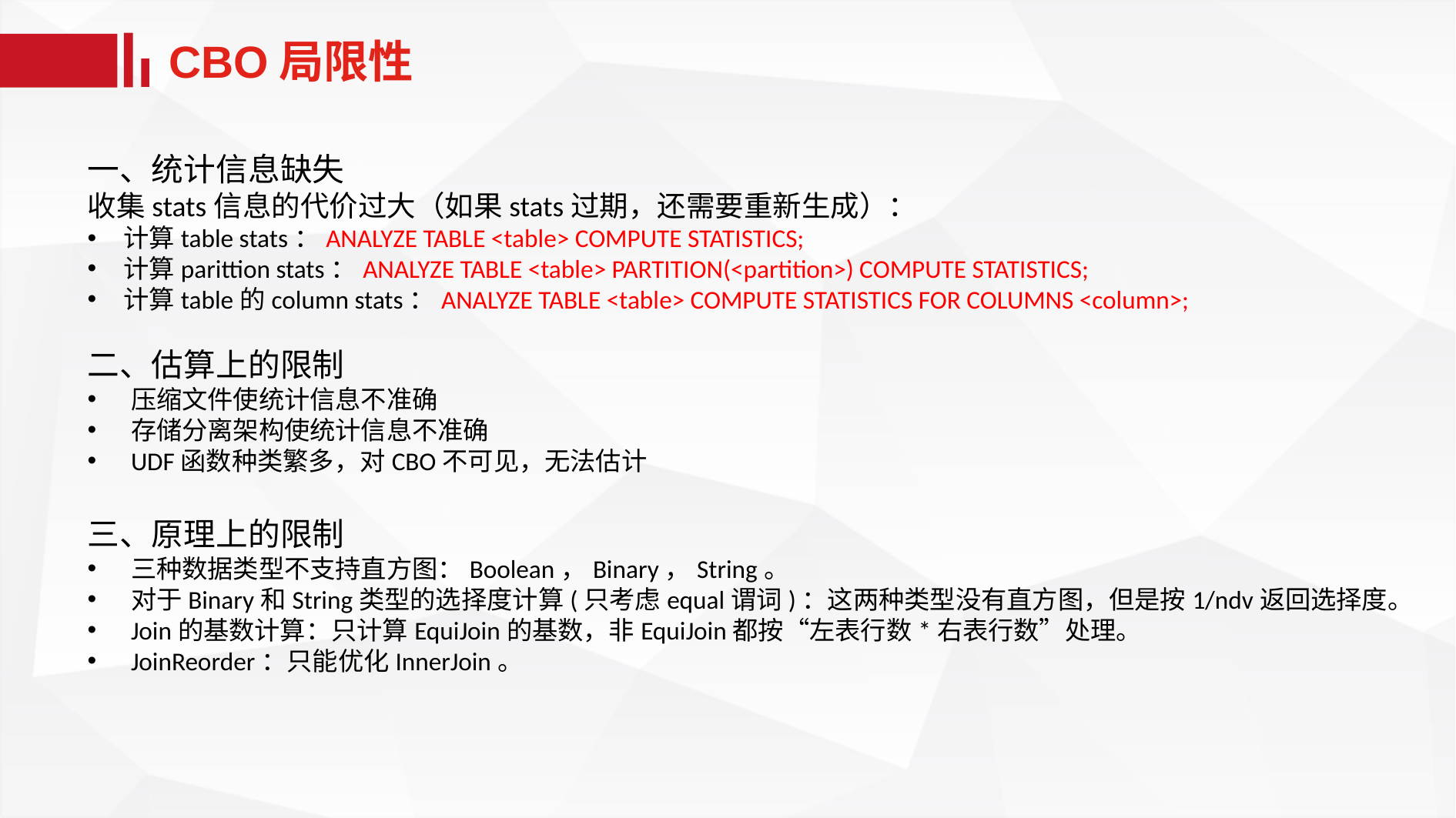

CBO局限性
一、统计信息缺失
收集stats信息的代价过大（如果stats过期，还需要重新生成）：
计算table stats：ANALYZE TABLE <table> COMPUTE STATISTICS;
计算parittion stats：ANALYZE TABLE <table> PARTITION(<partition>) COMPUTE STATISTICS;
计算table的column stats：ANALYZE TABLE <table> COMPUTE STATISTICS FOR COLUMNS <column>;

二、估算上的限制
压缩文件使统计信息不准确
存储分离架构使统计信息不准确
UDF函数种类繁多，对CBO不可见，无法估计
三、原理上的限制
三种数据类型不支持直方图：Boolean，Binary，String。
对于Binary和String类型的选择度计算(只考虑equal谓词)：这两种类型没有直方图，但是按1/ndv返回选择度。
Join的基数计算：只计算EquiJoin的基数，非EquiJoin都按“左表行数*右表行数”处理。
JoinReorder：只能优化InnerJoin。

7